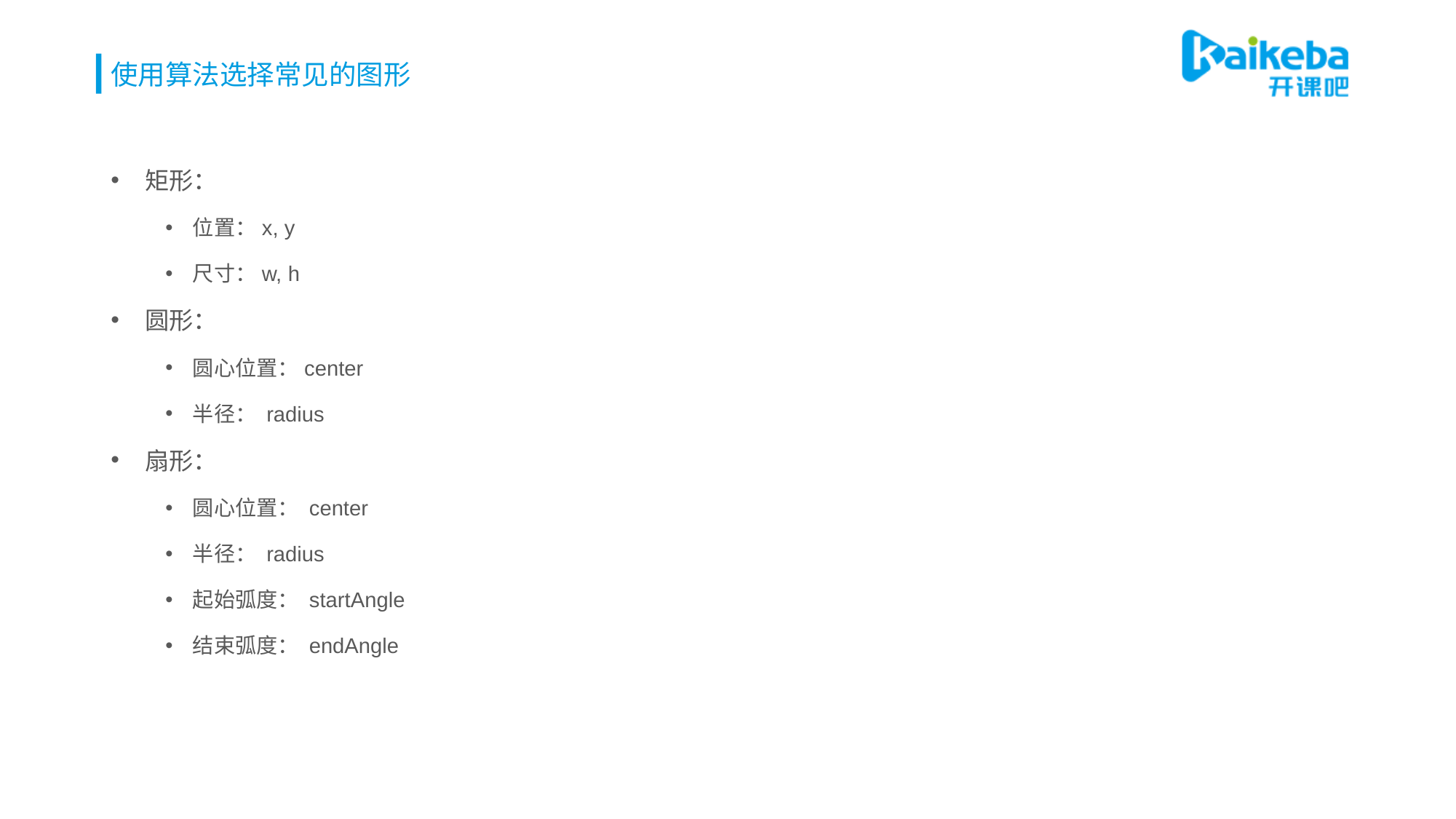

# 使用算法选择常见的图形
矩形：
位置：x, y
尺寸：w, h
圆形：
圆心位置：center
半径： radius
扇形：
圆心位置： center
半径： radius
起始弧度： startAngle
结束弧度： endAngle